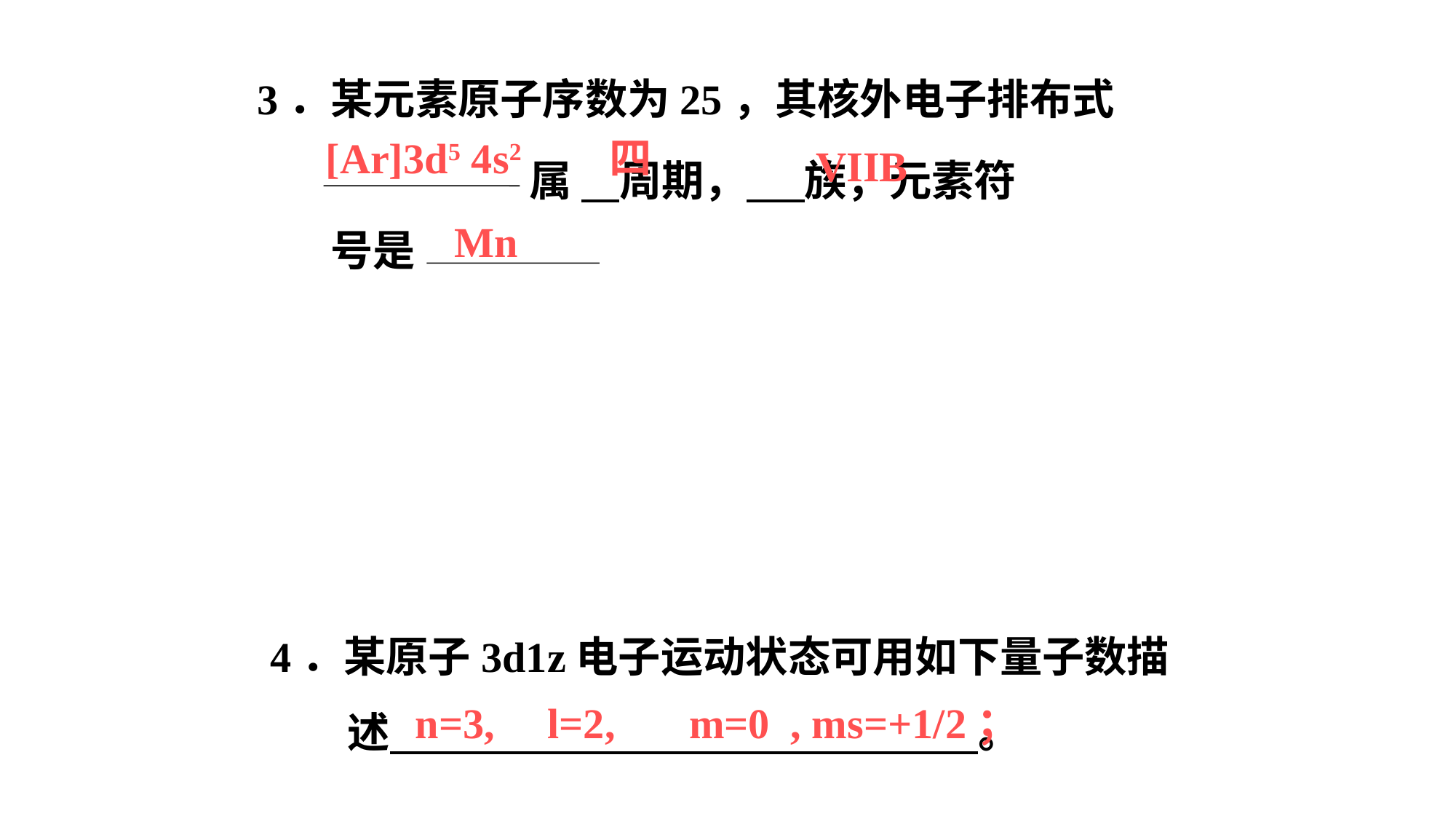

3．某元素原子序数为25，其核外电子排布式
[Ar]3d5 4s2
四
VIIB
属     周期，      族，元素符

Mn
号是

4．某原子3d1z电子运动状态可用如下量子数描
       述                                                             。
 n=3,     l=2,       m=0  , ms=+1/2；